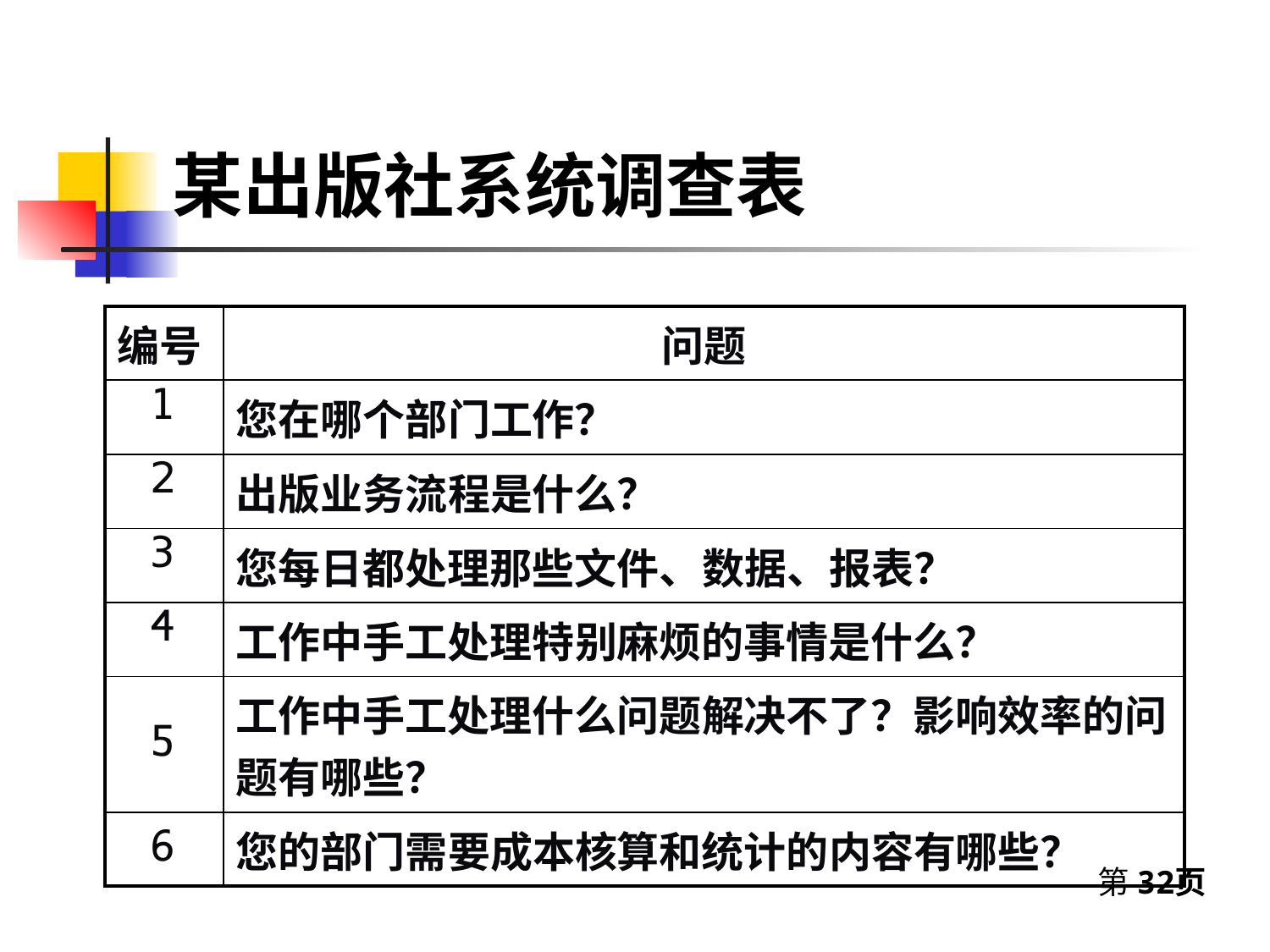

# 某出版社系统调查表
| 编号 | 问题 |
| --- | --- |
| 1 | 您在哪个部门工作？ |
| 2 | 出版业务流程是什么？ |
| 3 | 您每日都处理那些文件、数据、报表？ |
| 4 | 工作中手工处理特别麻烦的事情是什么？ |
| 5 | 工作中手工处理什么问题解决不了？影响效率的问题有哪些？ |
| 6 | 您的部门需要成本核算和统计的内容有哪些？ |